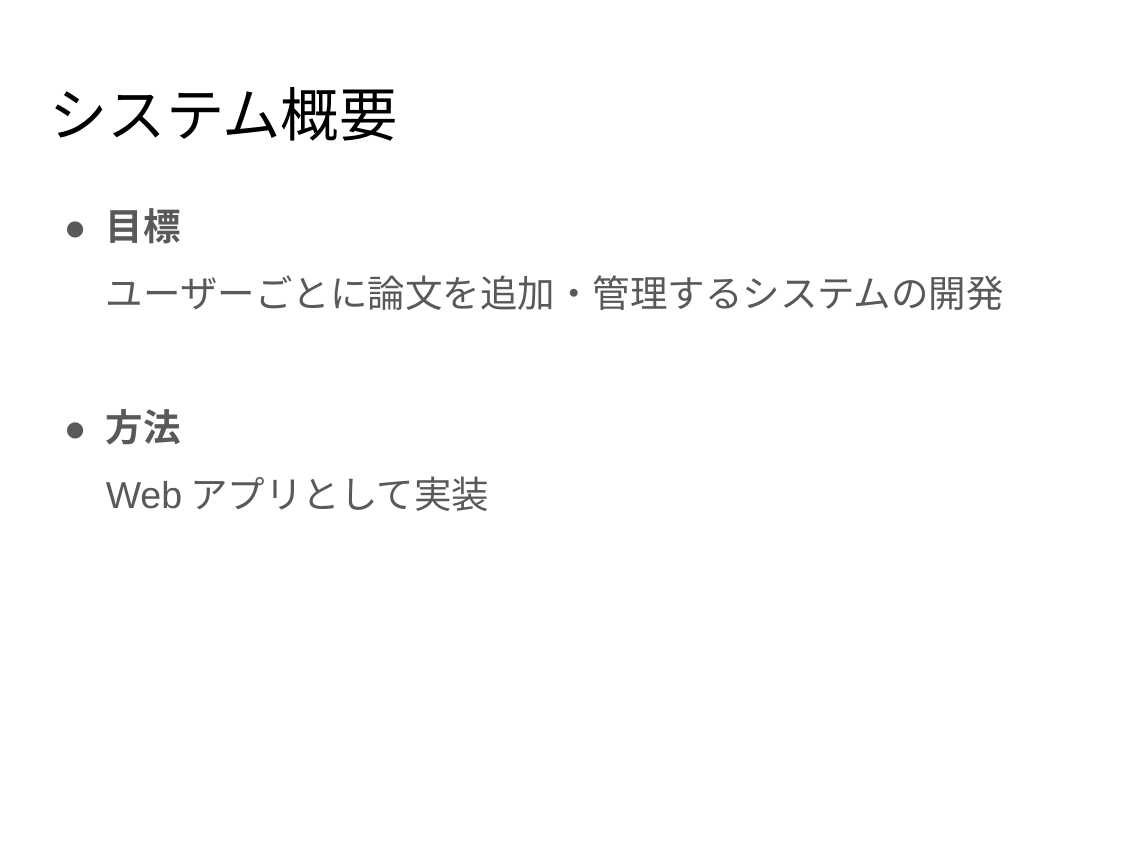

# システム概要
目標
ユーザーごとに論文を追加・管理するシステムの開発

方法
Webアプリとして実装